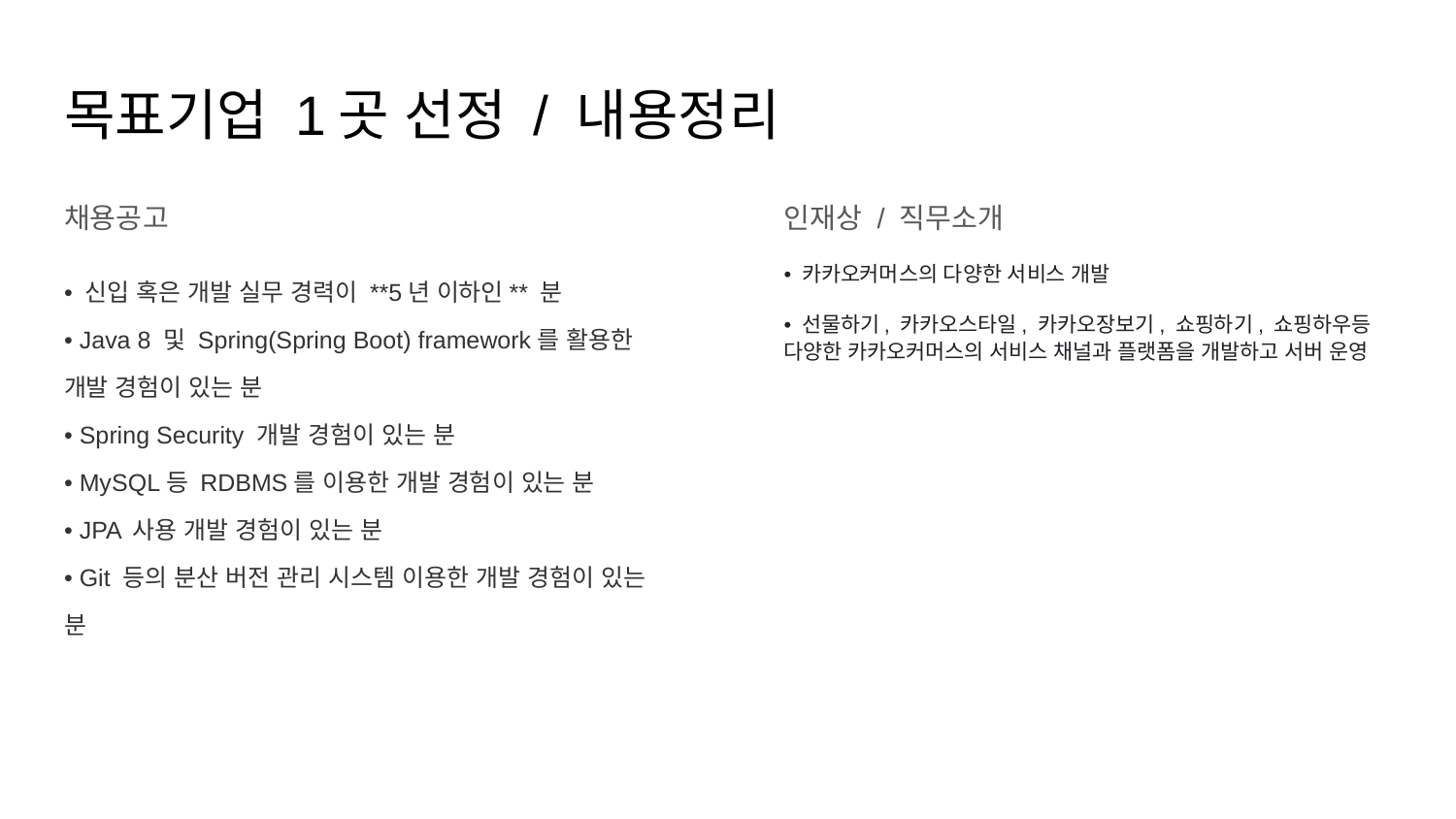

# 목표기업 1곳 선정 / 내용정리
채용공고
• 신입 혹은 개발 실무 경력이 **5년 이하인** 분
• Java 8 및 Spring(Spring Boot) framework를 활용한 개발 경험이 있는 분
• Spring Security 개발 경험이 있는 분
• MySQL등 RDBMS를 이용한 개발 경험이 있는 분
• JPA 사용 개발 경험이 있는 분
• Git 등의 분산 버전 관리 시스템 이용한 개발 경험이 있는 분

인재상 / 직무소개
• 카카오커머스의 다양한 서비스 개발
• 선물하기, 카카오스타일, 카카오장보기, 쇼핑하기, 쇼핑하우등 다양한 카카오커머스의 서비스 채널과 플랫폼을 개발하고 서버 운영